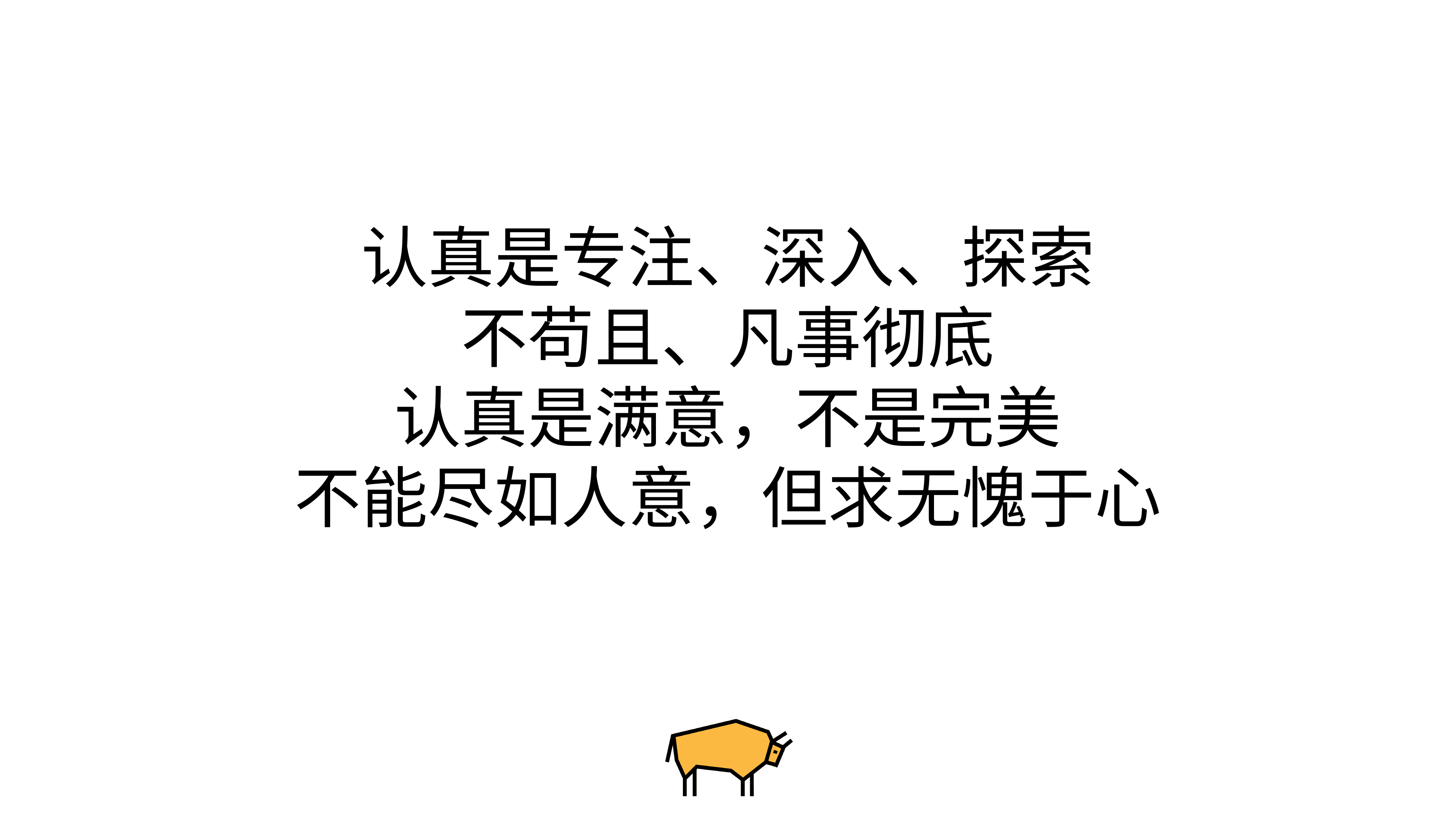

# 认真是专注、深入、探索 不苟且、凡事彻底 认真是满意，不是完美 不能尽如人意，但求无愧于心